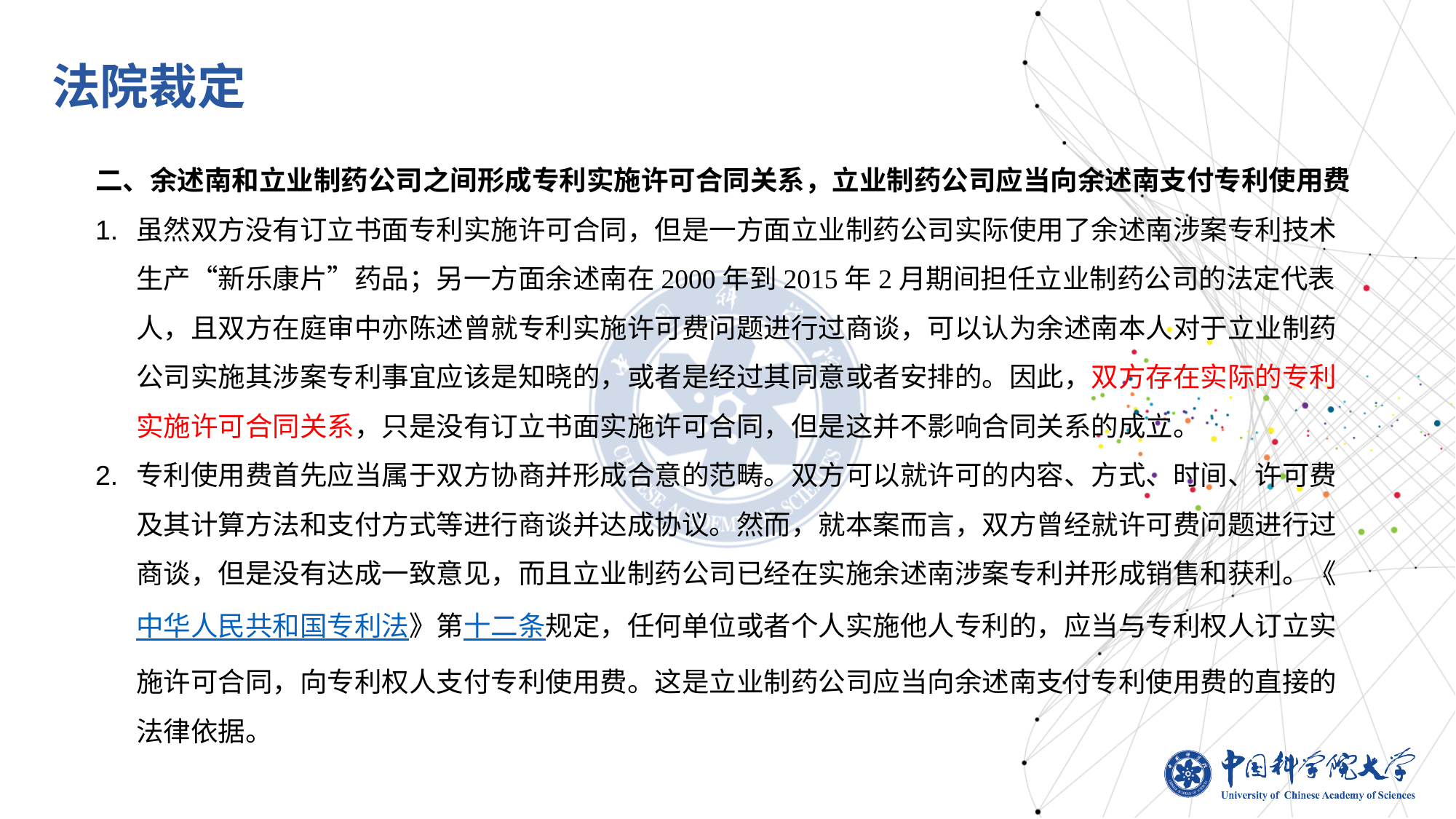

法院裁定
二、余述南和立业制药公司之间形成专利实施许可合同关系，立业制药公司应当向余述南支付专利使用费
虽然双方没有订立书面专利实施许可合同，但是一方面立业制药公司实际使用了余述南涉案专利技术生产“新乐康片”药品；另一方面余述南在2000年到2015年2月期间担任立业制药公司的法定代表人，且双方在庭审中亦陈述曾就专利实施许可费问题进行过商谈，可以认为余述南本人对于立业制药公司实施其涉案专利事宜应该是知晓的，或者是经过其同意或者安排的。因此，双方存在实际的专利实施许可合同关系，只是没有订立书面实施许可合同，但是这并不影响合同关系的成立。
专利使用费首先应当属于双方协商并形成合意的范畴。双方可以就许可的内容、方式、时间、许可费及其计算方法和支付方式等进行商谈并达成协议。然而，就本案而言，双方曾经就许可费问题进行过商谈，但是没有达成一致意见，而且立业制药公司已经在实施余述南涉案专利并形成销售和获利。《中华人民共和国专利法》第十二条规定，任何单位或者个人实施他人专利的，应当与专利权人订立实施许可合同，向专利权人支付专利使用费。这是立业制药公司应当向余述南支付专利使用费的直接的法律依据。